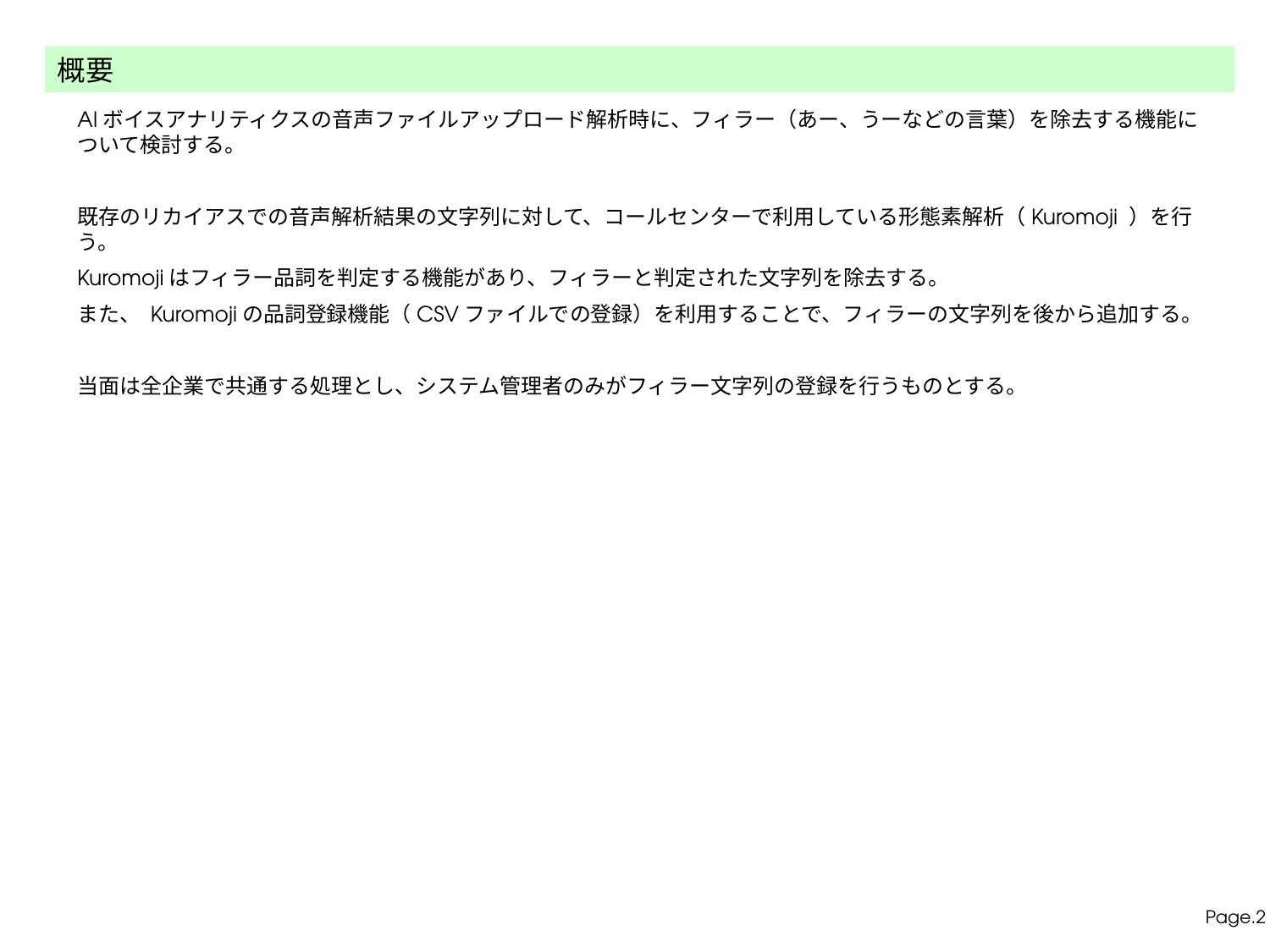

概要

AIボイスアナリティクスの音声ファイルアップロード解析時に、フィラー（あー、うーなどの言葉）を除去する機能について検討する。

既存のリカイアスでの音声解析結果の文字列に対して、コールセンターで利用している形態素解析（Kuromoji ）を行う。
Kuromojiはフィラー品詞を判定する機能があり、フィラーと判定された文字列を除去する。
また、 Kuromojiの品詞登録機能（CSVファイルでの登録）を利用することで、フィラーの文字列を後から追加する。

当面は全企業で共通する処理とし、システム管理者のみがフィラー文字列の登録を行うものとする。